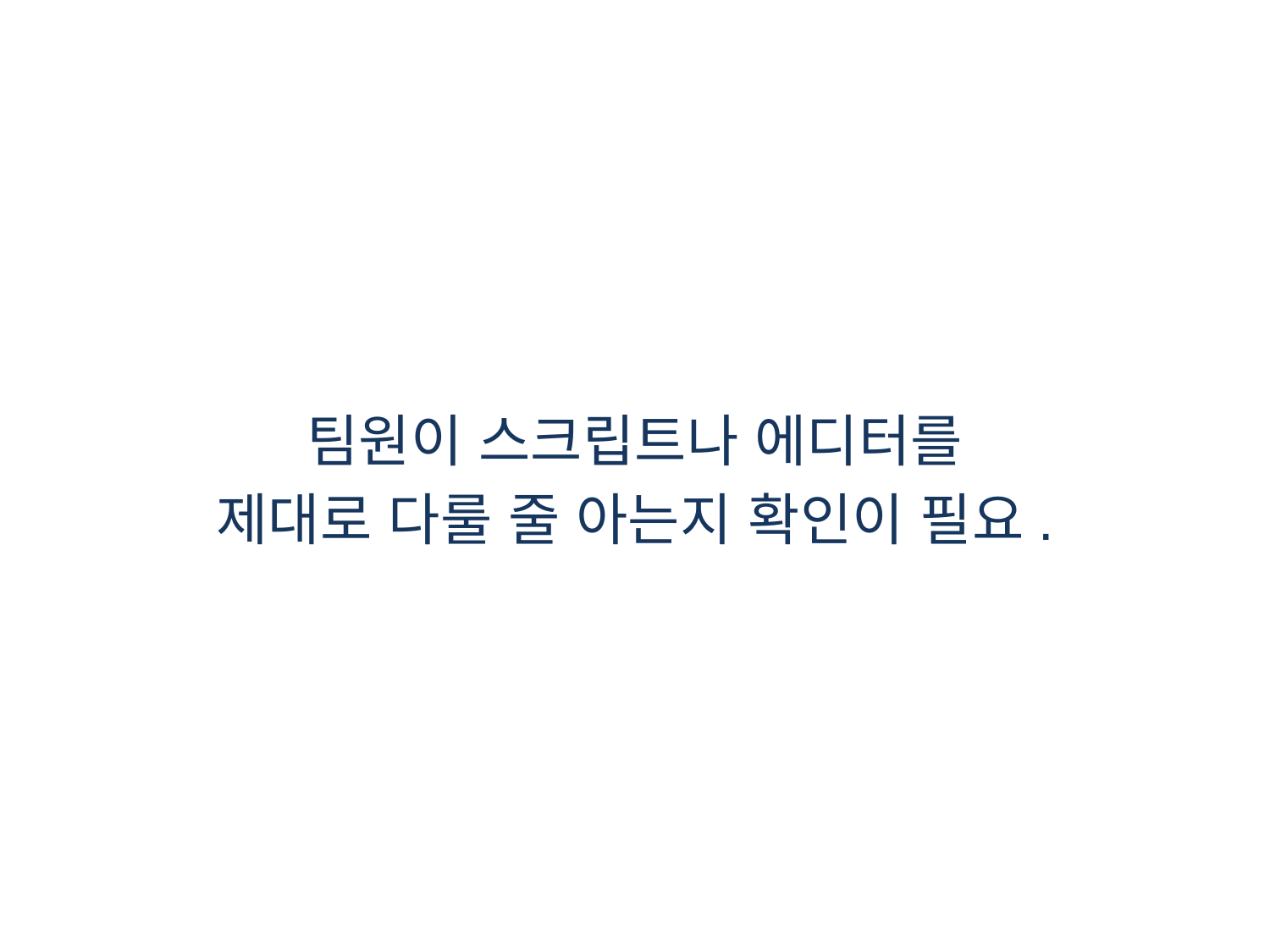

팀원이 스크립트나 에디터를
제대로 다룰 줄 아는지 확인이 필요.